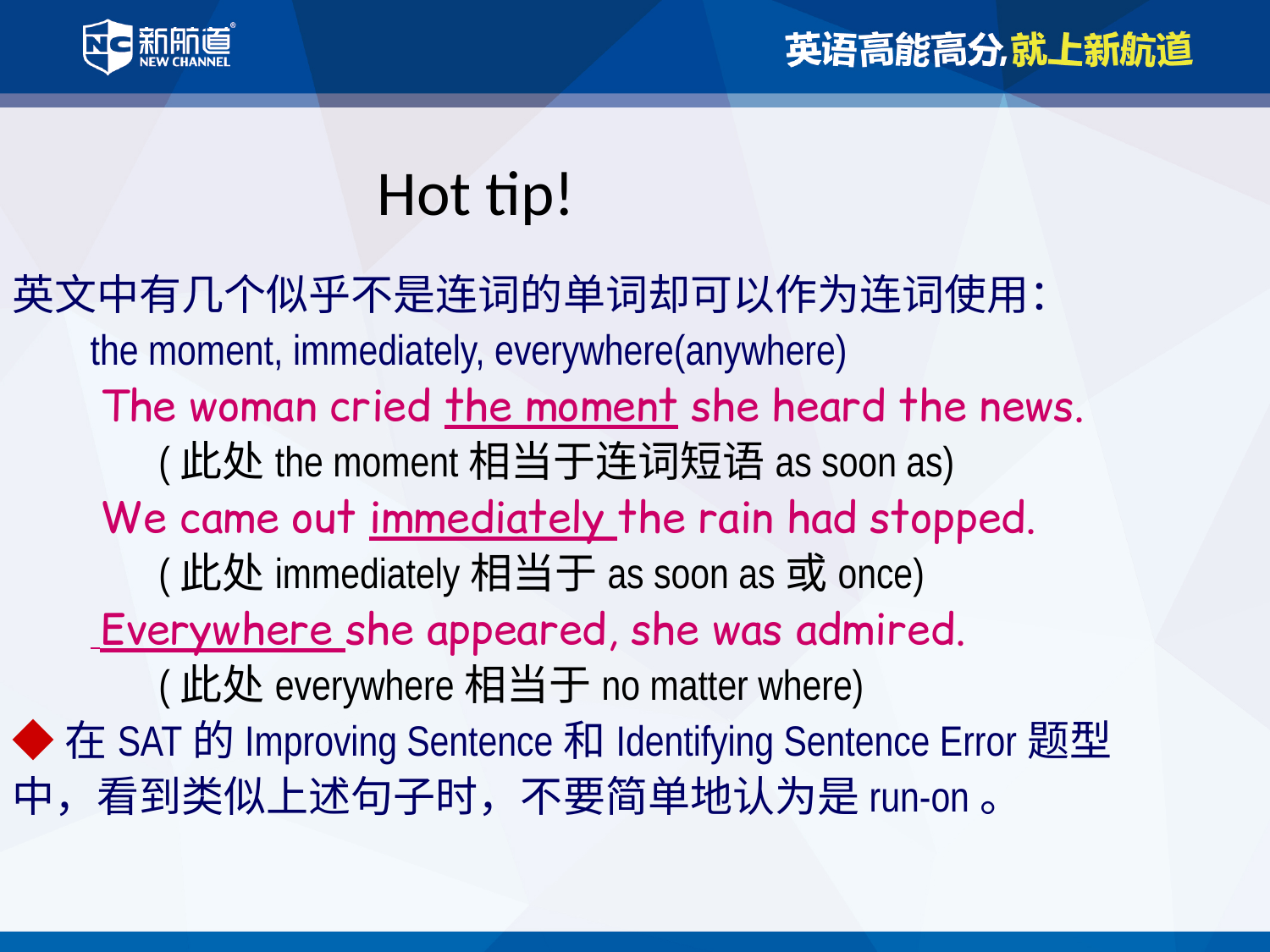

Hot tip!
英文中有几个似乎不是连词的单词却可以作为连词使用：
        the moment, immediately, everywhere(anywhere)
         The woman cried the moment she heard the news.
               (此处the moment相当于连词短语as soon as)
         We came out immediately the rain had stopped.
               (此处immediately相当于as soon as或once)
         Everywhere she appeared, she was admired.
               (此处everywhere相当于no matter where)
◆在SAT的Improving Sentence和Identifying Sentence Error题型中，看到类似上述句子时，不要简单地认为是run-on。